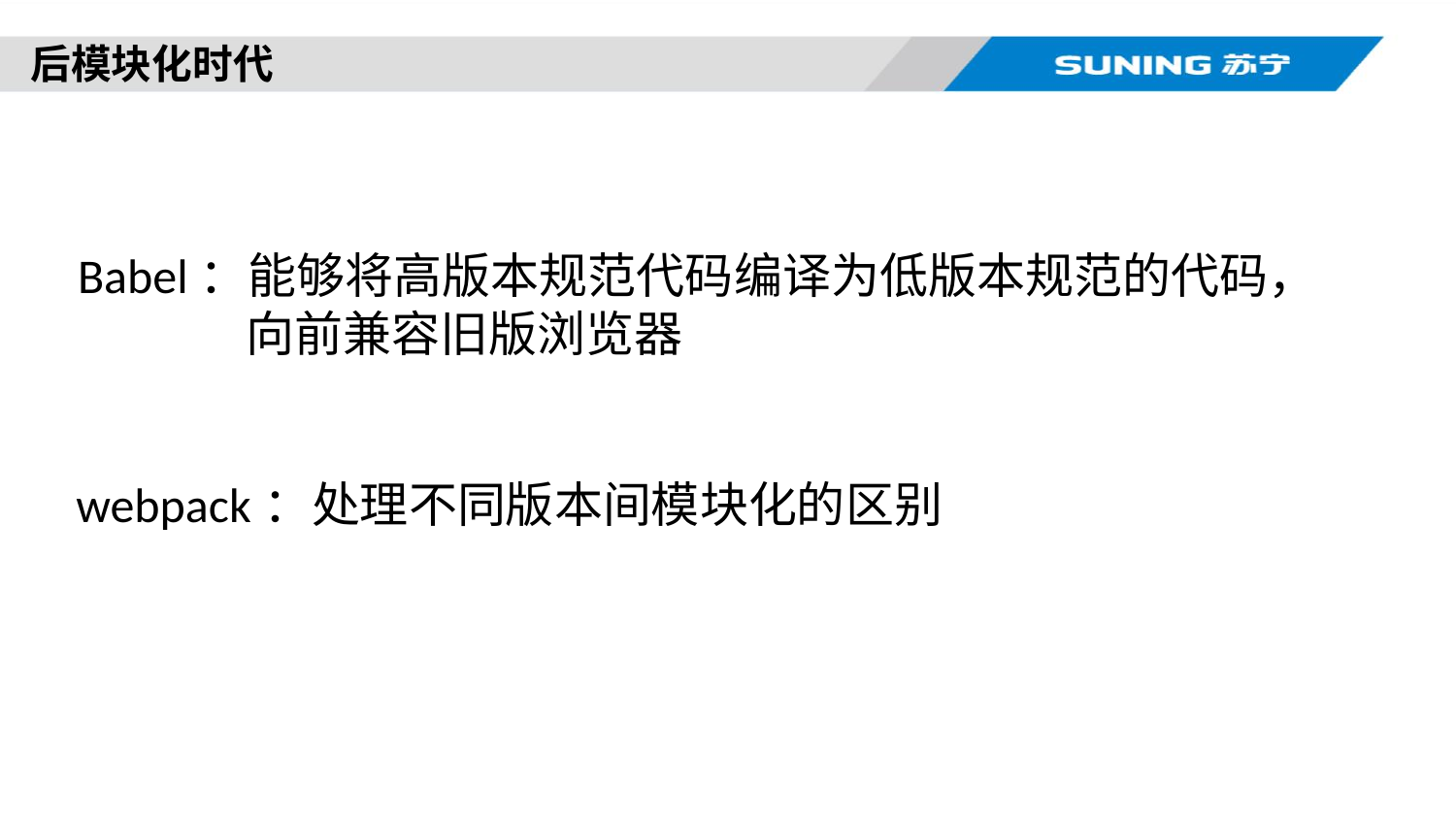

# 后模块化时代
Babel：能够将高版本规范代码编译为低版本规范的代码，
	 向前兼容旧版浏览器
webpack：处理不同版本间模块化的区别